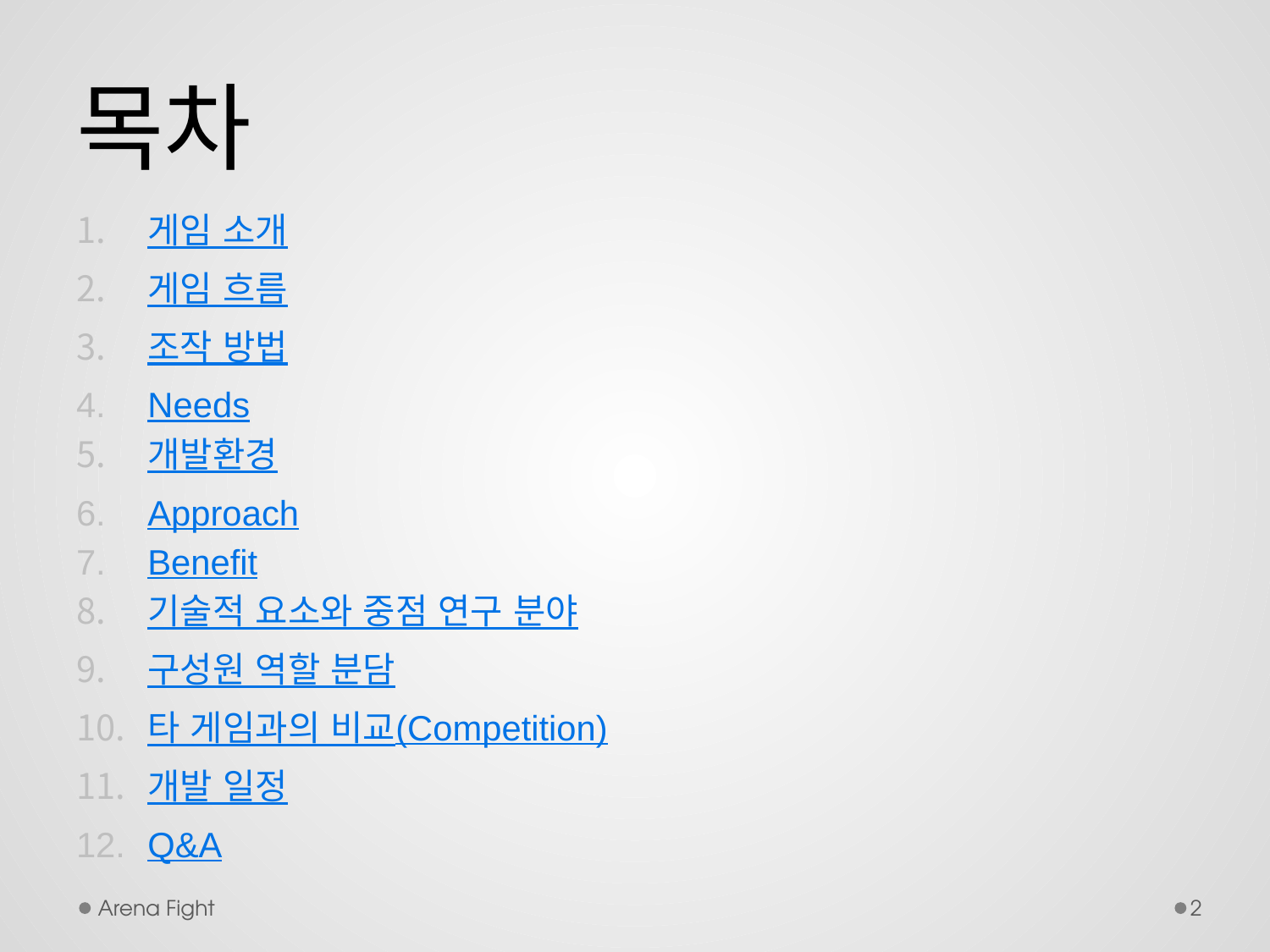

# 목차
게임 소개
게임 흐름
조작 방법
Needs
개발환경
Approach
Benefit
기술적 요소와 중점 연구 분야
구성원 역할 분담
타 게임과의 비교(Competition)
개발 일정
Q&A
Arena Fight
2